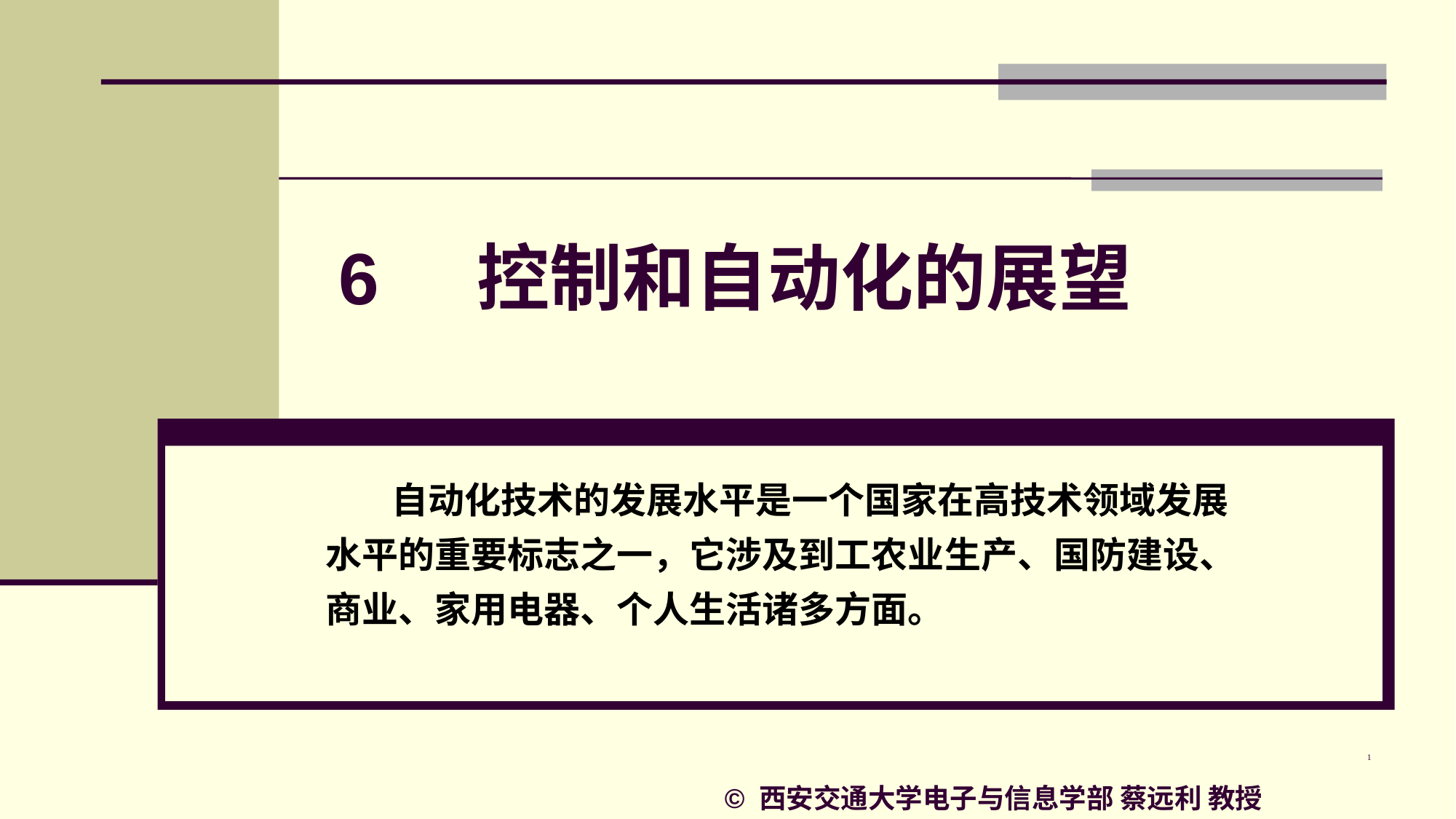

# 6    控制和自动化的展望
       自动化技术的发展水平是一个国家在高技术领域发展水平的重要标志之一，它涉及到工农业生产、国防建设、商业、家用电器、个人生活诸多方面。
© 西安交通大学电子与信息学部 蔡远利 教授
1